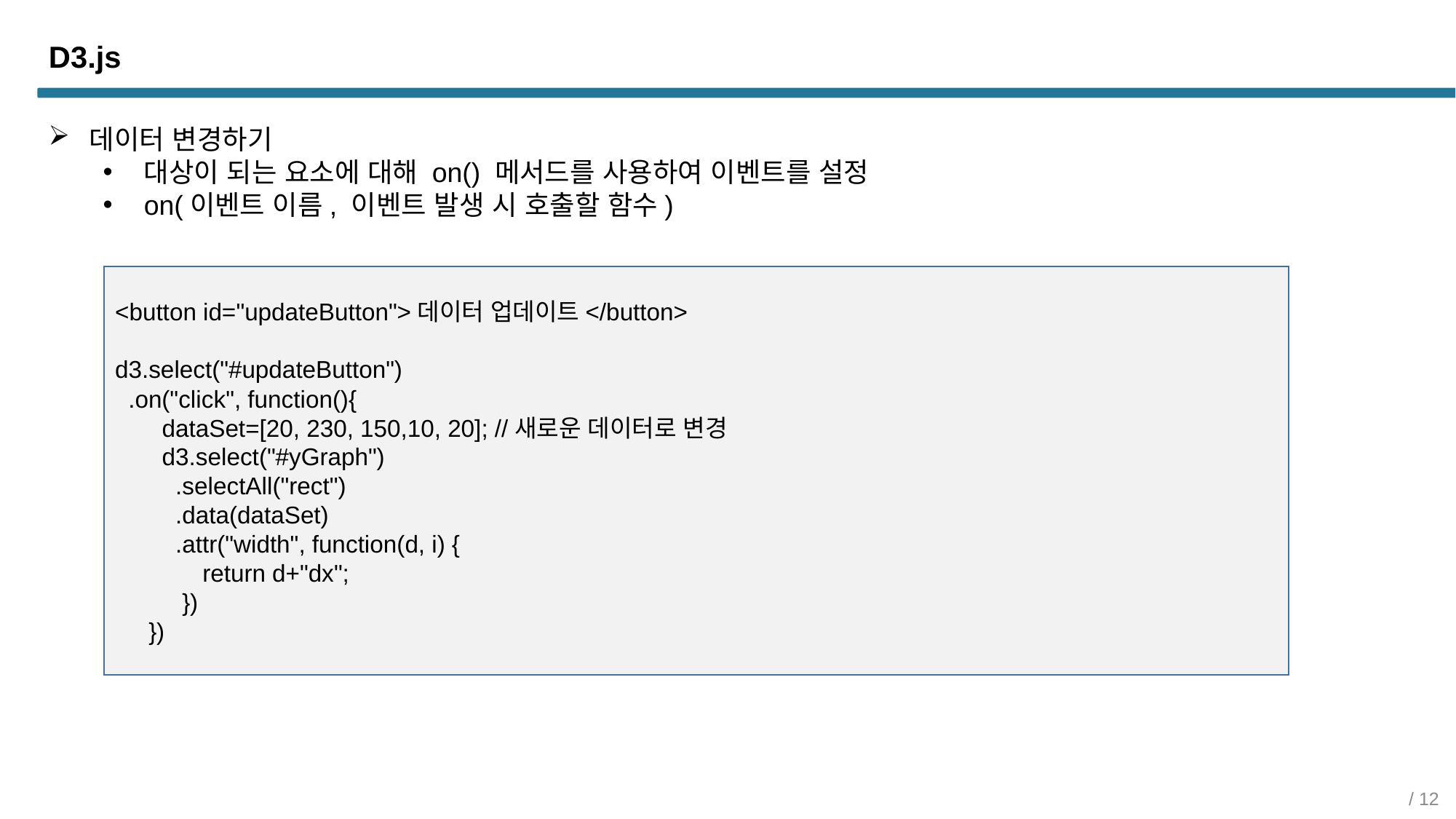

D3.js
데이터 변경하기
대상이 되는 요소에 대해 on() 메서드를 사용하여 이벤트를 설정
on(이벤트 이름, 이벤트 발생 시 호출할 함수)
<button id="updateButton">데이터 업데이트</button>

d3.select("#updateButton")
  .on("click", function(){
       dataSet=[20, 230, 150,10, 20]; //새로운 데이터로 변경
       d3.select("#yGraph")
         .selectAll("rect")
         .data(dataSet)
         .attr("width", function(d, i) {
             return d+"dx";
          })
     })
/ 12